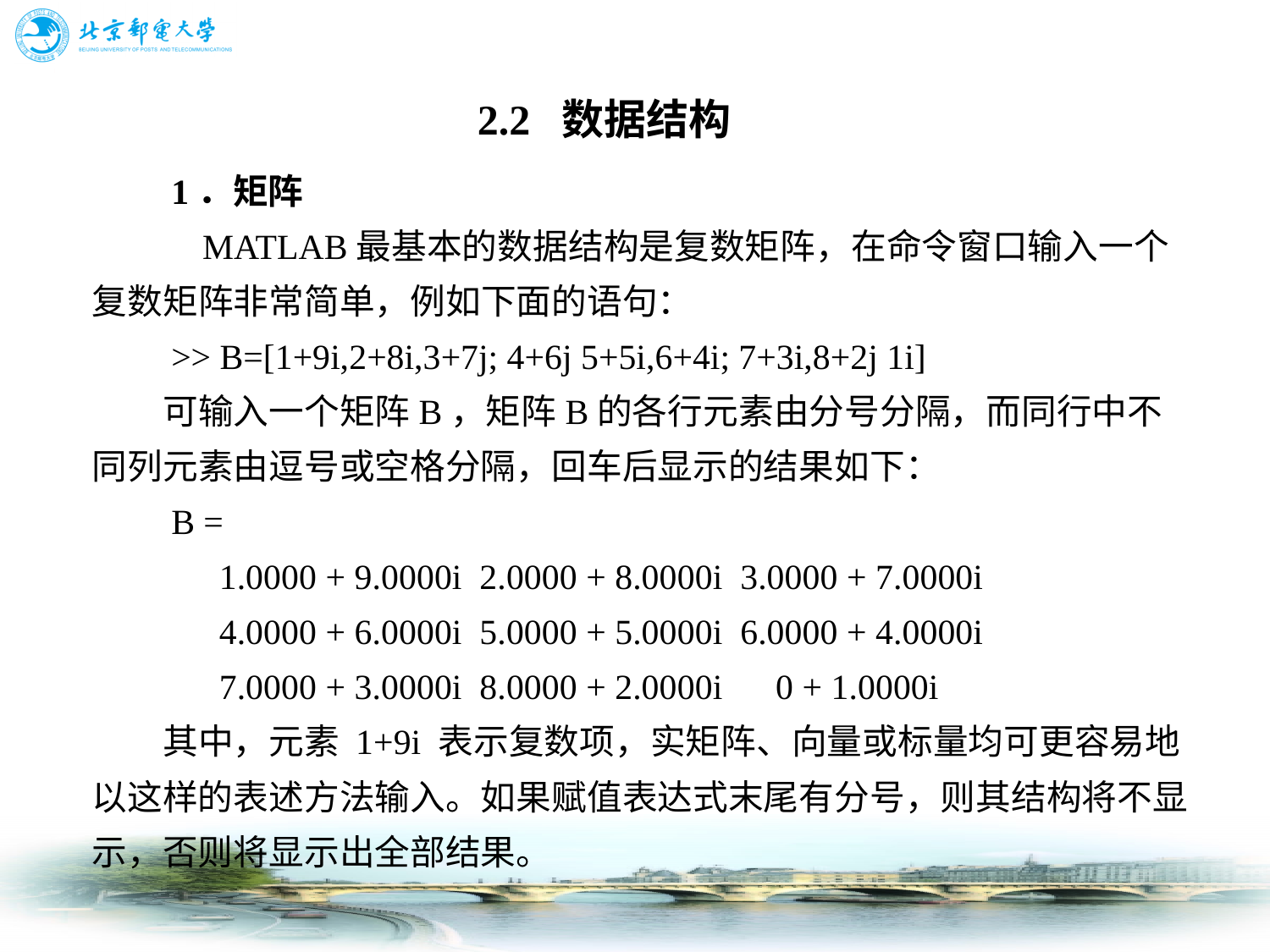

2.2  数据结构
# 1．矩阵 　　    MATLAB最基本的数据结构是复数矩阵，在命令窗口输入一个复数矩阵非常简单，例如下面的语句： 　　>> B=[1+9i,2+8i,3+7j; 4+6j 5+5i,6+4i; 7+3i,8+2j 1i] 　　可输入一个矩阵B，矩阵B的各行元素由分号分隔，而同行中不同列元素由逗号或空格分隔，回车后显示的结果如下： 　　B = 　　     	1.0000 + 9.0000i  2.0000 + 8.0000i  3.0000 + 7.0000i    	4.0000 + 6.0000i  5.0000 + 5.0000i  6.0000 + 4.0000i      	7.0000 + 3.0000i  8.0000 + 2.0000i      0 + 1.0000i 　　其中，元素 1+9i 表示复数项，实矩阵、向量或标量均可更容易地以这样的表述方法输入。如果赋值表达式末尾有分号，则其结构将不显示，否则将显示出全部结果。